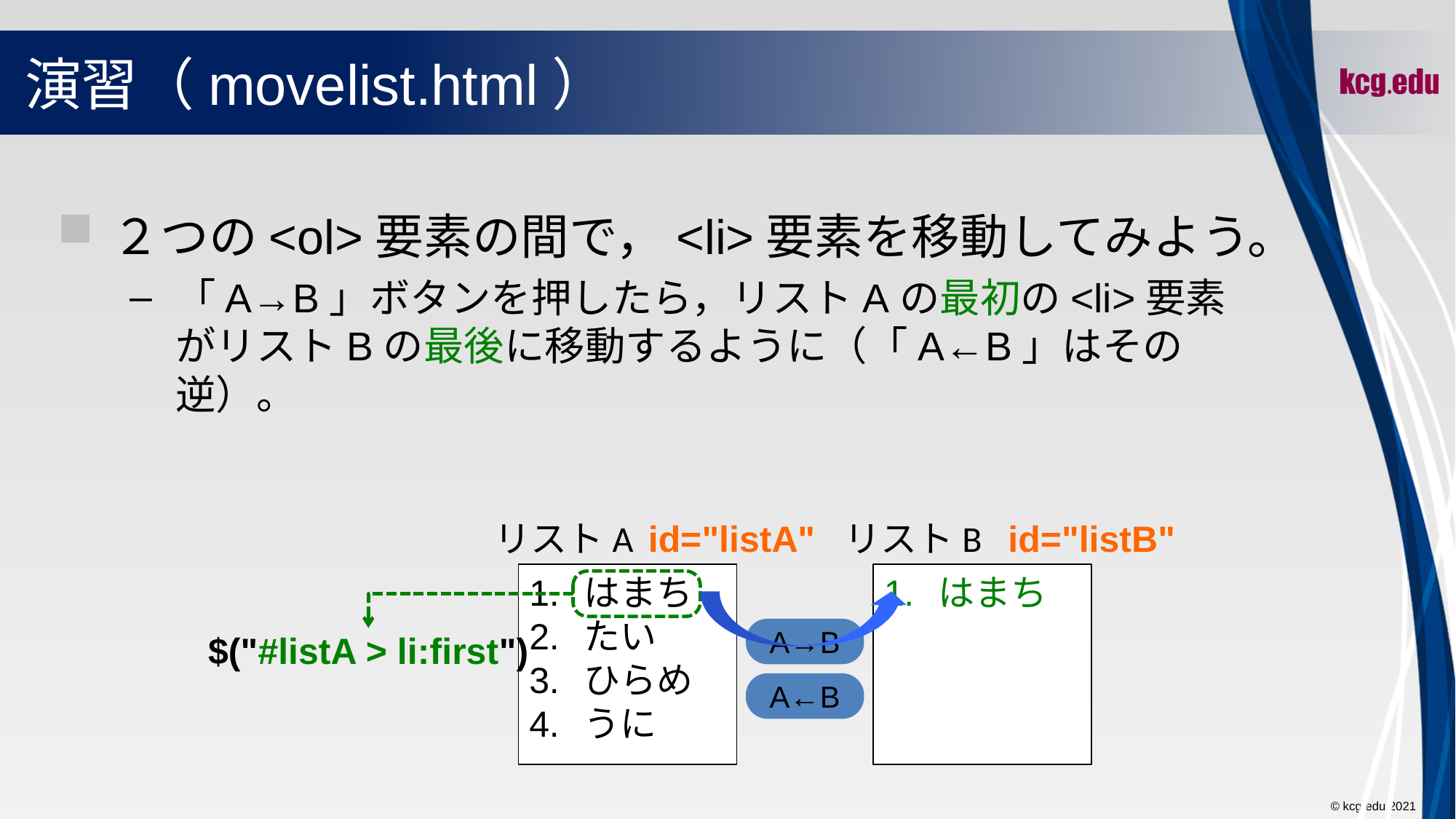

# 演習（movelist.html）
２つの<ol>要素の間で，<li>要素を移動してみよう。
「A→B」ボタンを押したら，リストAの最初の<li>要素がリストBの最後に移動するように（「A←B」はその逆）。
リストA
id="listA"
リストB
id="listB"
はまち
たい
ひらめ
うに
はまち

A→B
$("#listA > li:first")
A←B